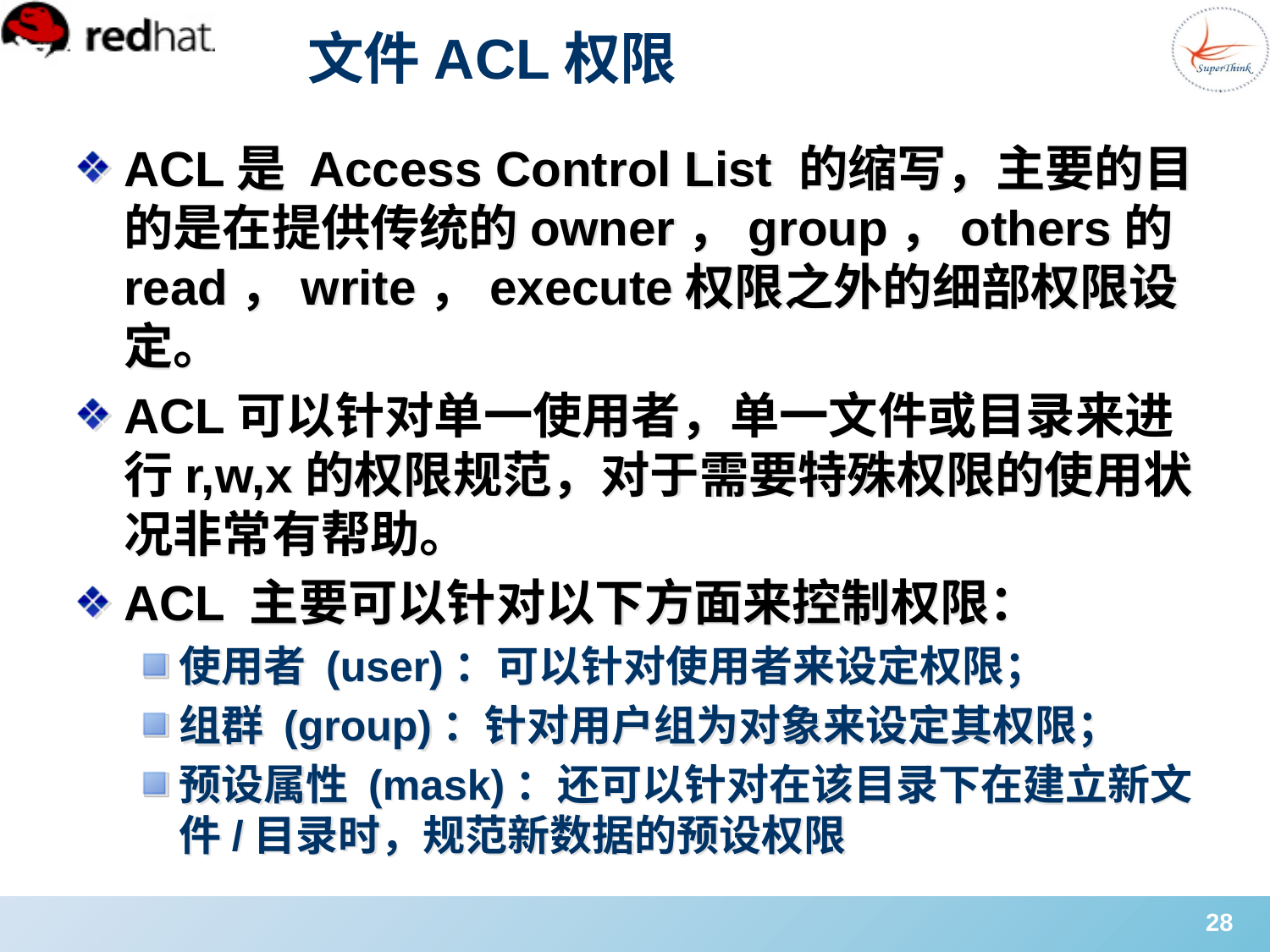

# 文件ACL权限
ACL是 Access Control List 的缩写，主要的目的是在提供传统的owner，group，others的read，write，execute权限之外的细部权限设定。
ACL可以针对单一使用者，单一文件或目录来进行r,w,x的权限规范，对于需要特殊权限的使用状况非常有帮助。
ACL 主要可以针对以下方面来控制权限：
使用者 (user)：可以针对使用者来设定权限；
组群 (group)：针对用户组为对象来设定其权限；
预设属性 (mask)：还可以针对在该目录下在建立新文件/目录时，规范新数据的预设权限

28